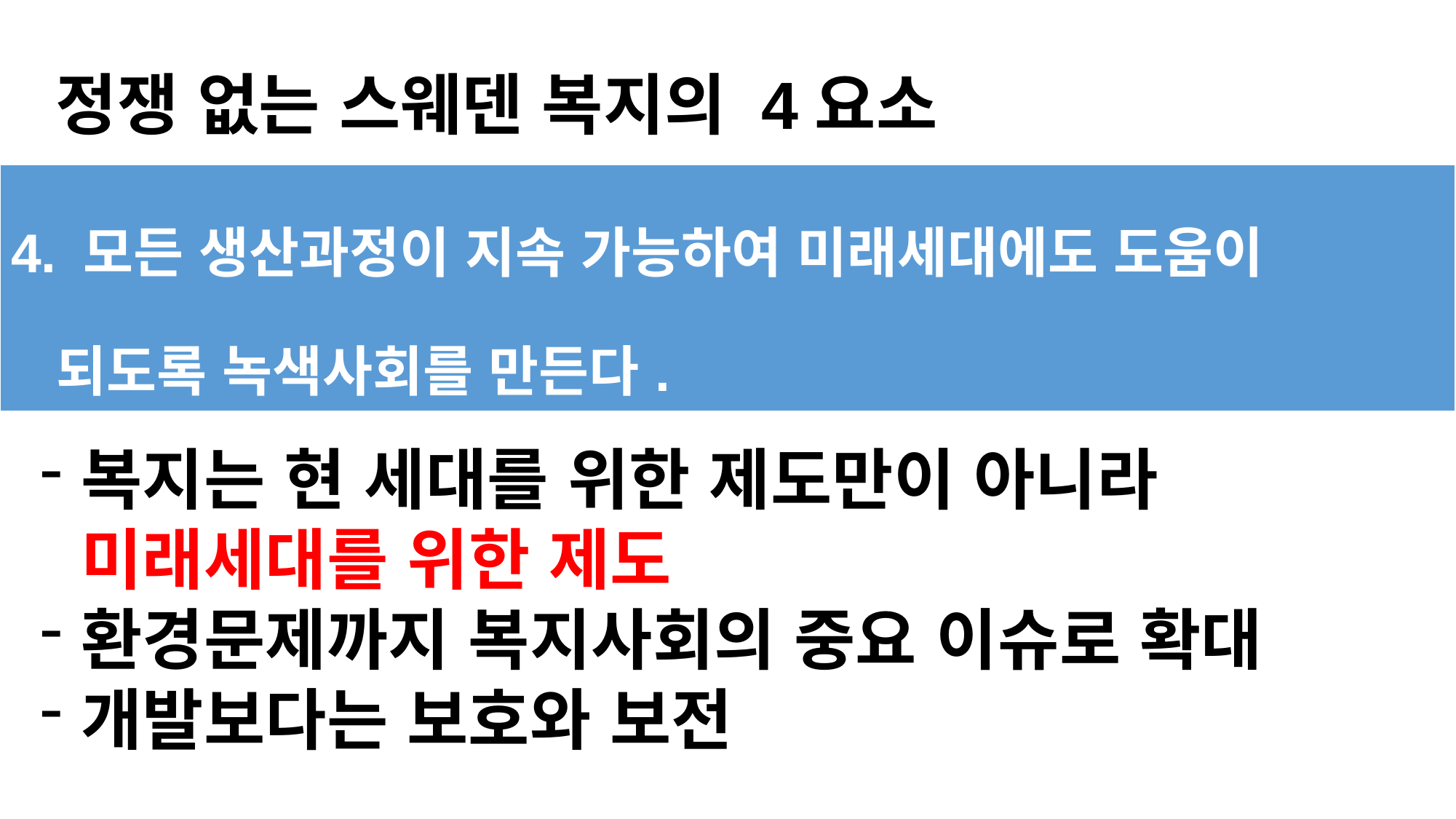

# 정쟁 없는 스웨덴 복지의 4요소
| 4. 모든 생산과정이 지속 가능하여 미래세대에도 도움이 되도록 녹색사회를 만든다. |
| --- |
복지는 현 세대를 위한 제도만이 아니라
미래세대를 위한 제도
환경문제까지 복지사회의 중요 이슈로 확대
개발보다는 보호와 보전